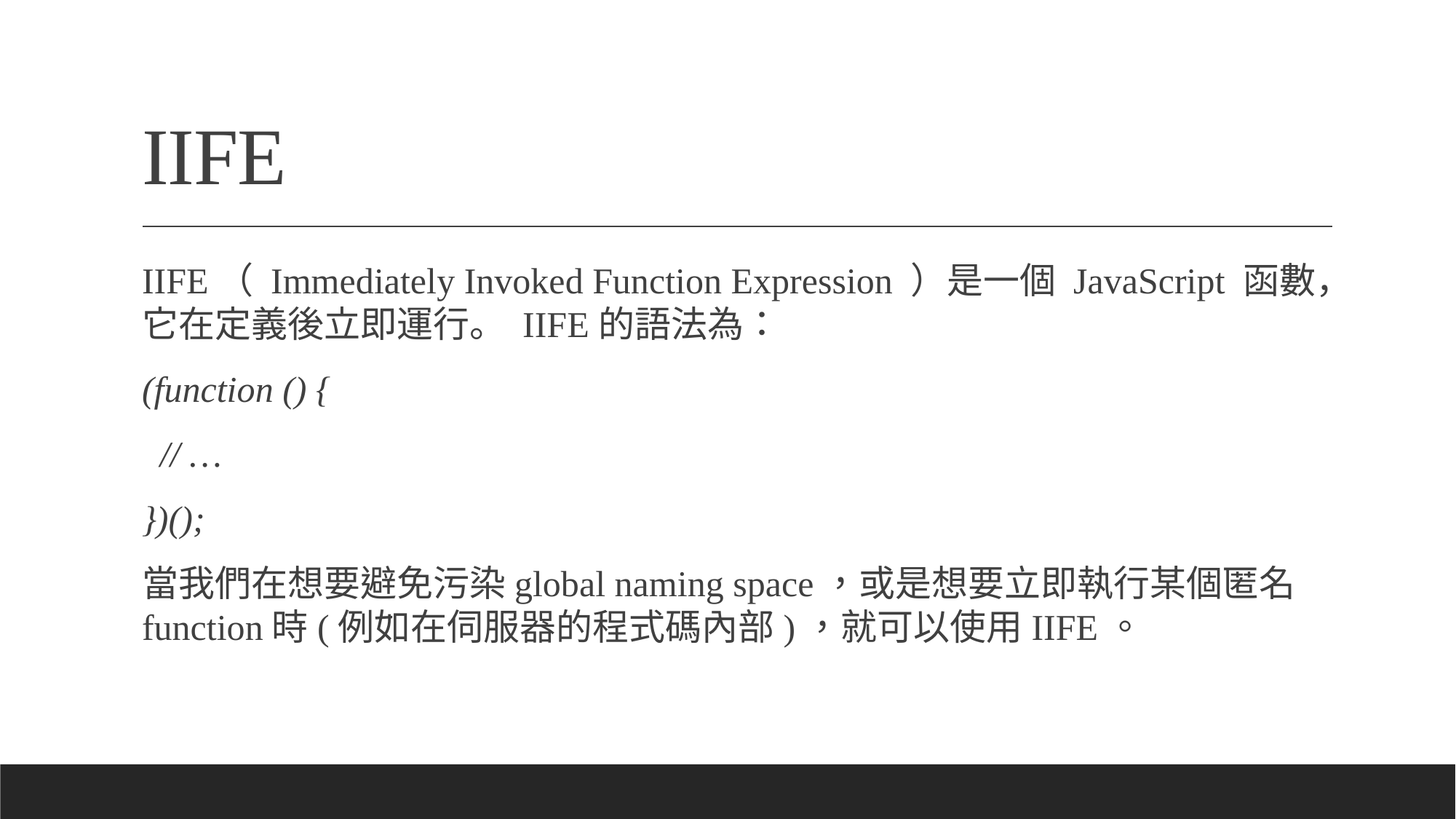

# IIFE
IIFE（ Immediately Invoked Function Expression ）是一個 JavaScript 函數，它在定義後立即運行。 IIFE的語法為：
(function () {
  // …
})();
當我們在想要避免污染global naming space，或是想要立即執行某個匿名function時(例如在伺服器的程式碼內部)，就可以使用IIFE。